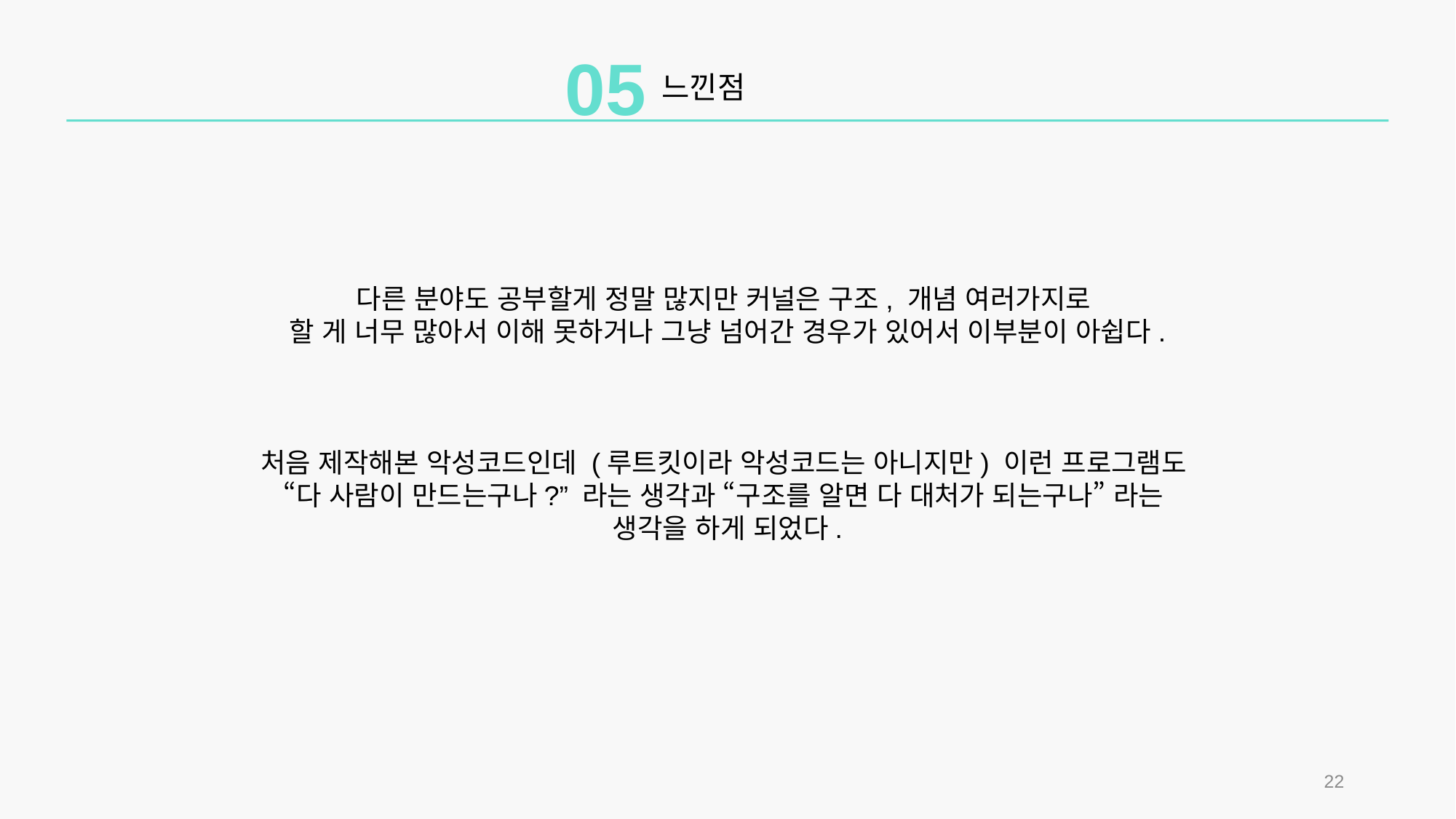

05
느낀점

다른 분야도 공부할게 정말 많지만 커널은 구조, 개념 여러가지로
할 게 너무 많아서 이해 못하거나 그냥 넘어간 경우가 있어서 이부분이 아쉽다.

처음 제작해본 악성코드인데 (루트킷이라 악성코드는 아니지만) 이런 프로그램도
“다 사람이 만드는구나?” 라는 생각과 “구조를 알면 다 대처가 되는구나” 라는
생각을 하게 되었다.
22